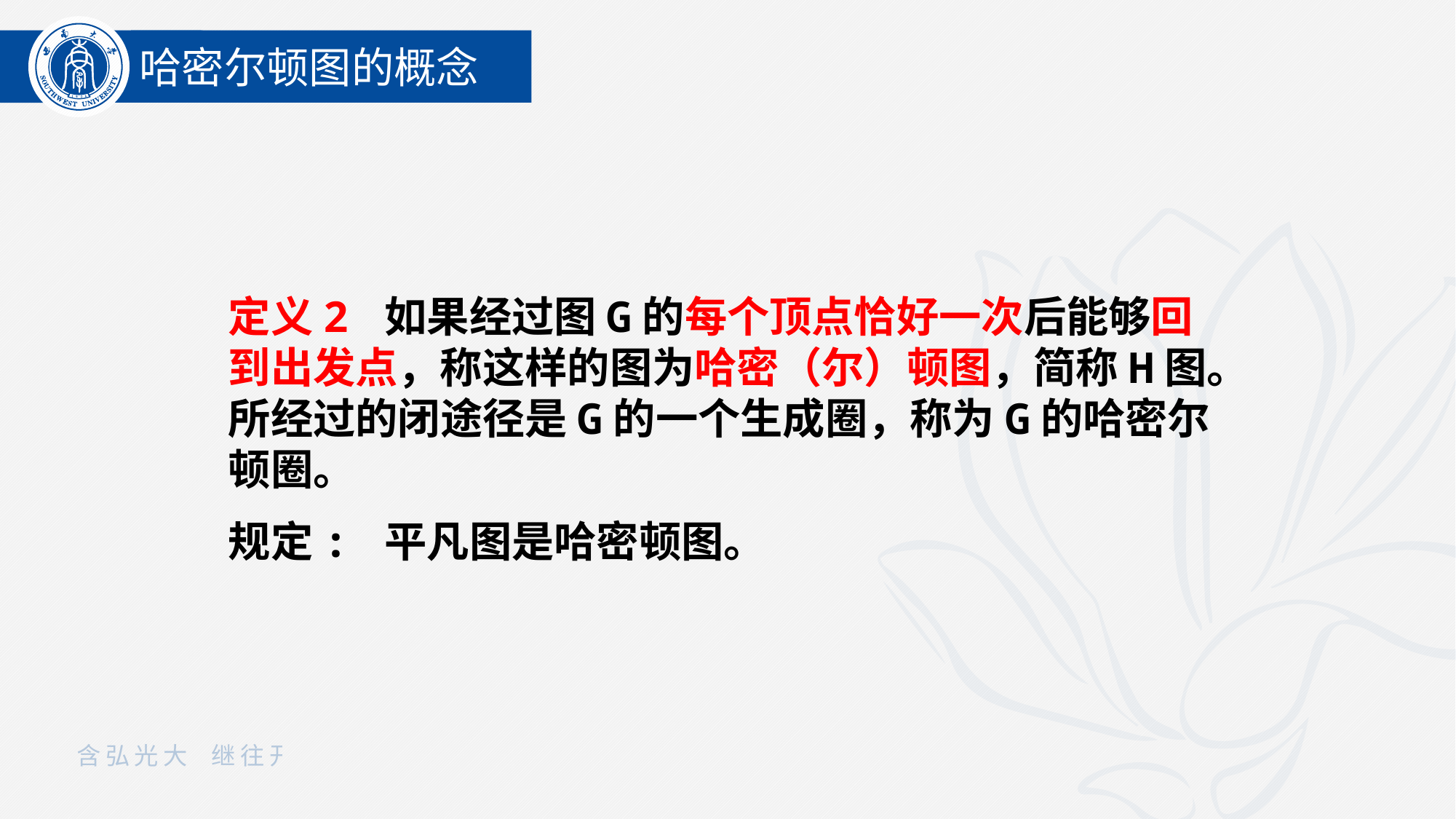

哈密尔顿图的概念
定义2 如果经过图G的每个顶点恰好一次后能够回到出发点，称这样的图为哈密（尔）顿图，简称H图。所经过的闭途径是G的一个生成圈，称为G的哈密尔顿圈。
规定: 平凡图是哈密顿图。